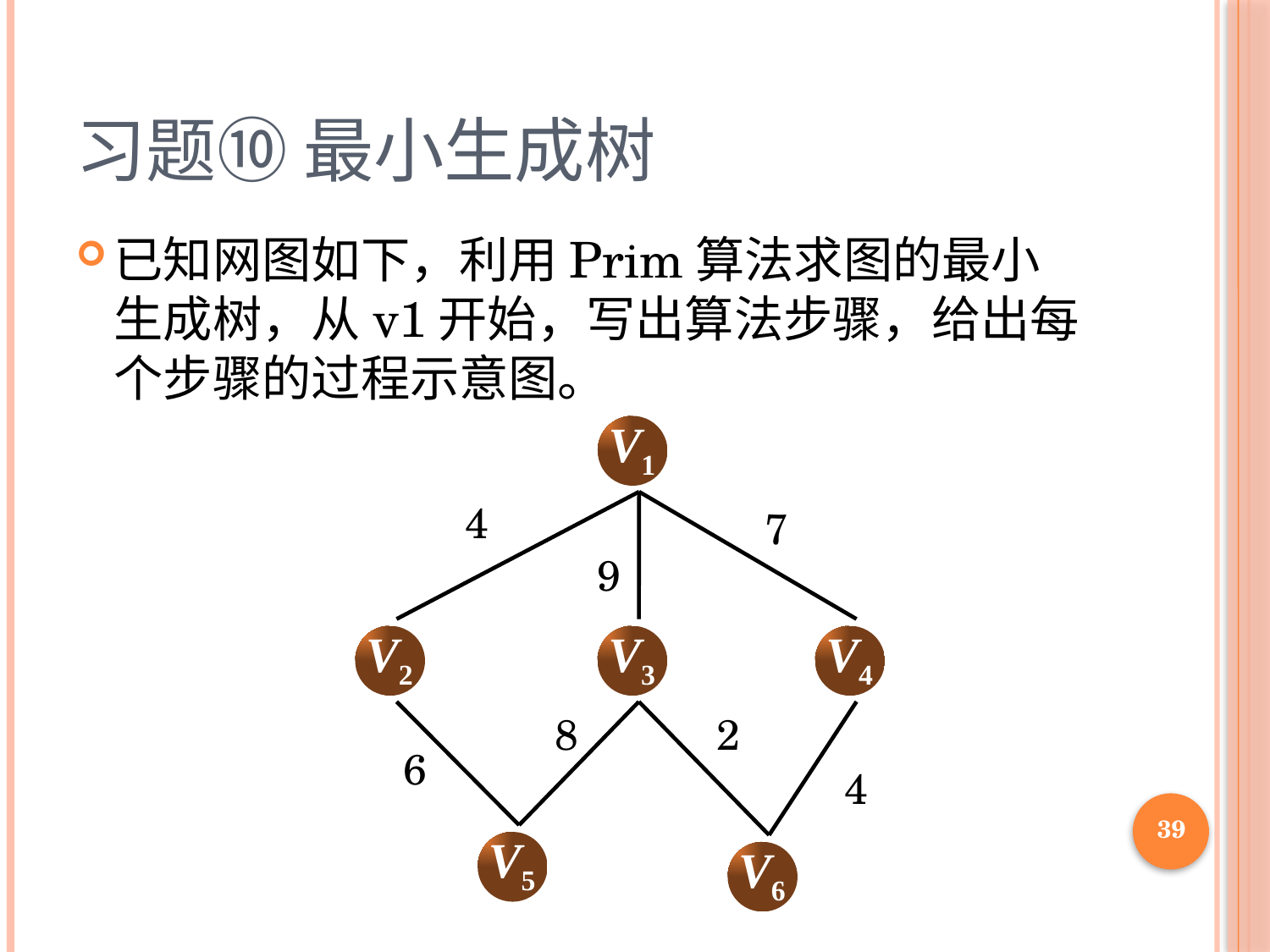

# 习题⑩ 最小生成树
已知网图如下，利用Prim算法求图的最小生成树，从v1开始，写出算法步骤，给出每个步骤的过程示意图。
V1

4
7
9
V2

V3

V4

8
2
6
4
V5

V6

39